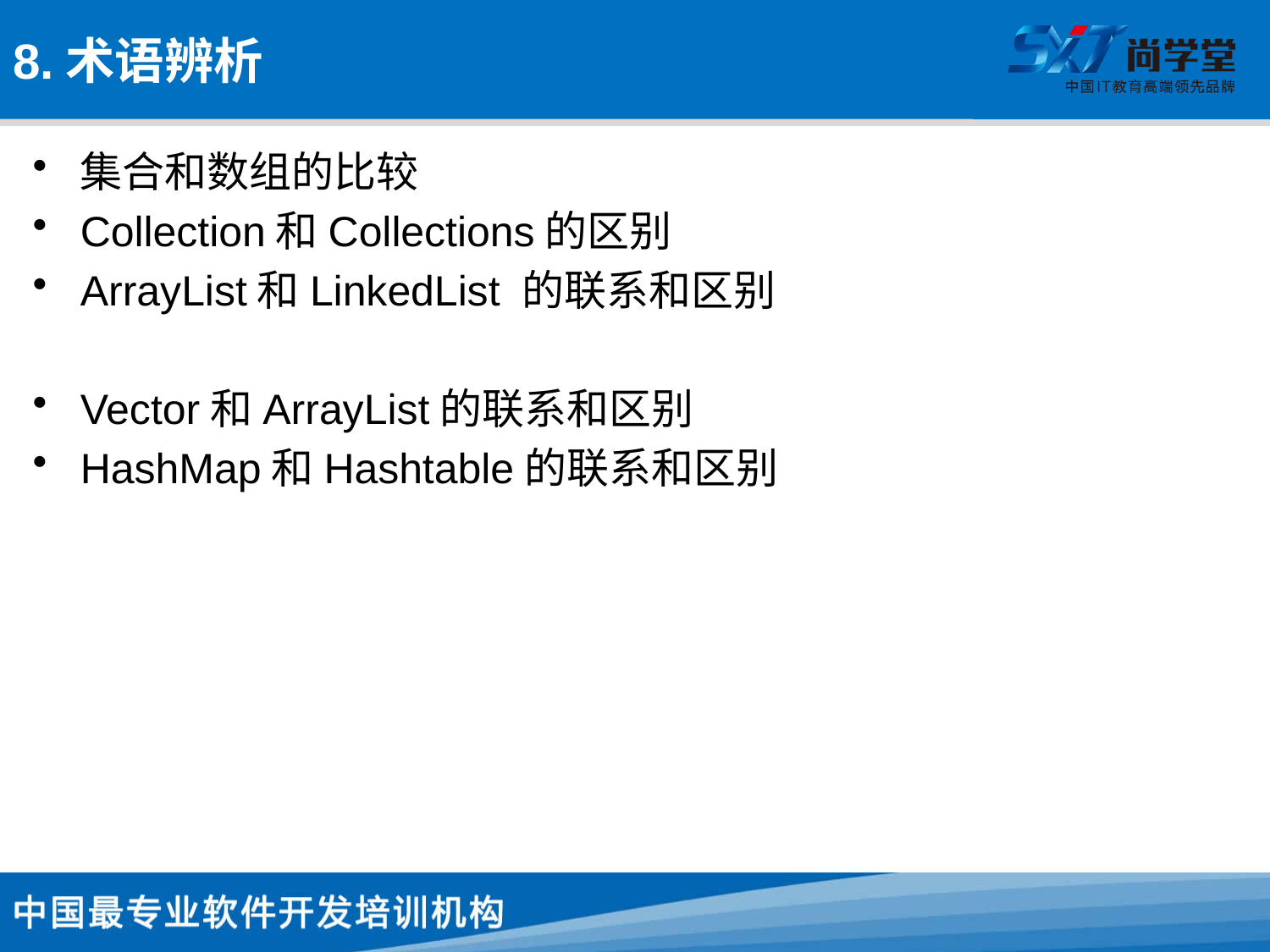

# 8.术语辨析
集合和数组的比较
Collection和Collections的区别
ArrayList和LinkedList 的联系和区别

Vector和ArrayList的联系和区别
HashMap和Hashtable的联系和区别